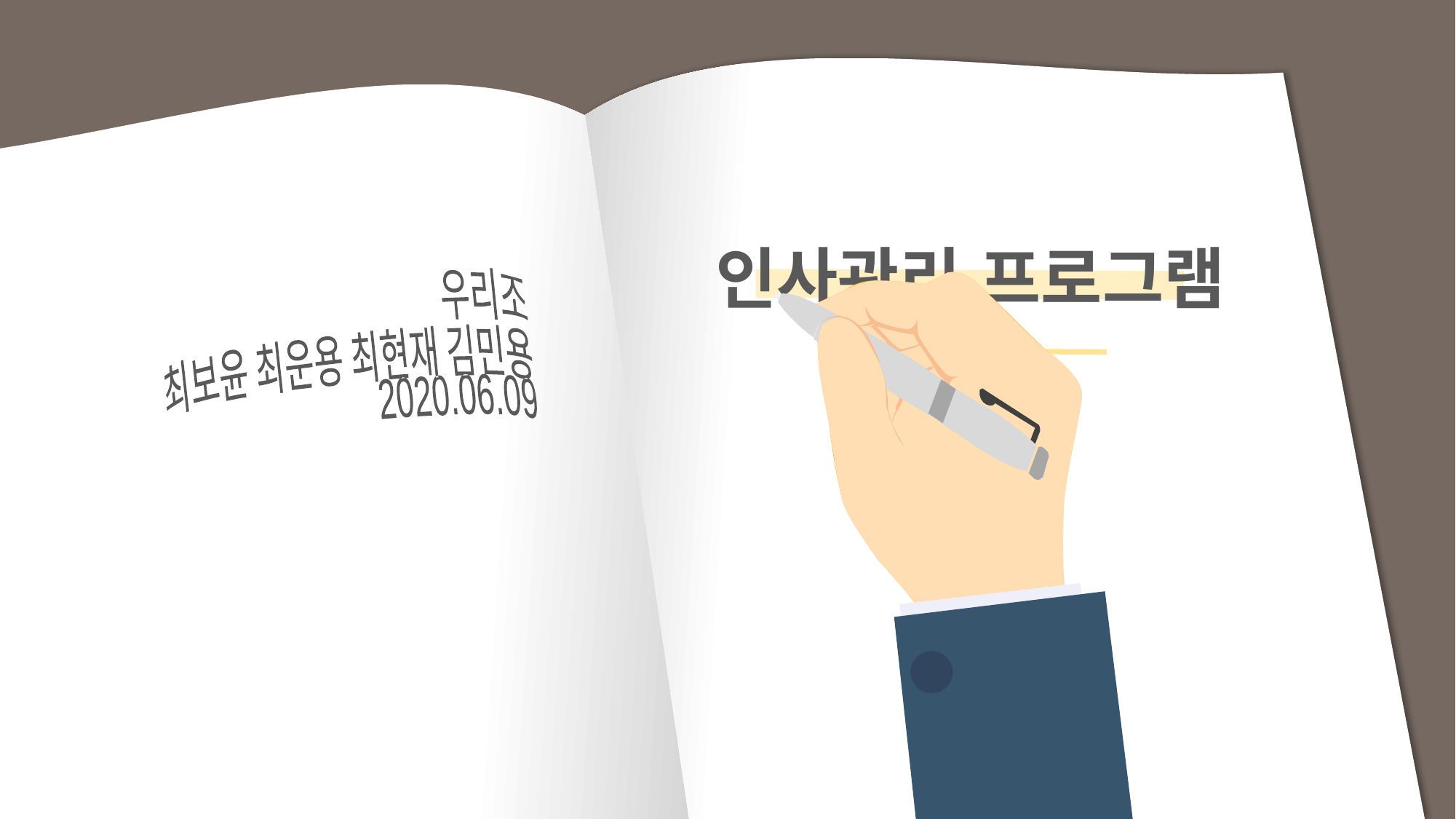

인사관리 프로그램

우리조
최보윤 최운용 최현재 김민용
2020.06.09
HR DB